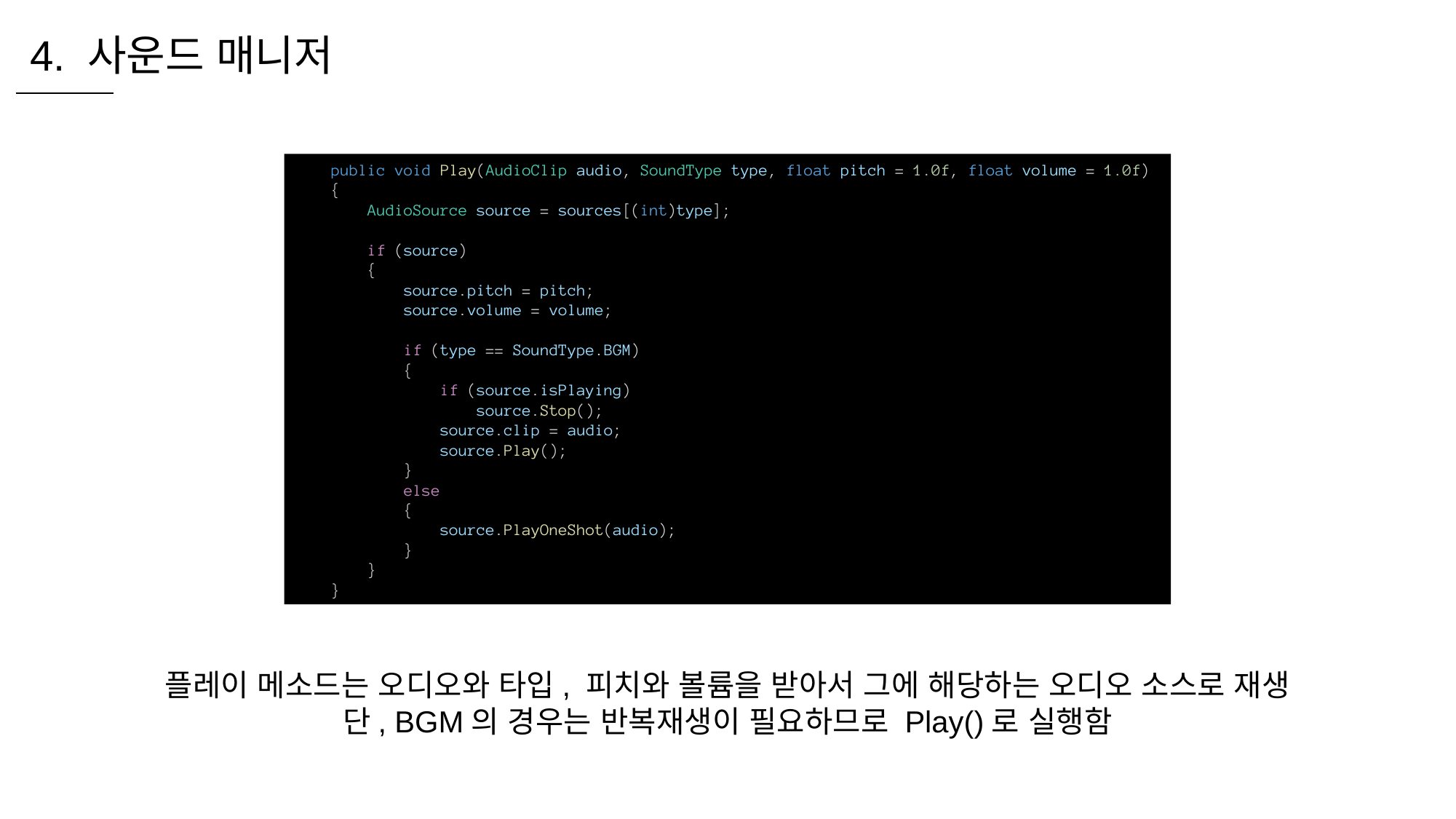

4. 사운드 매니저
    public void Play(AudioClip audio, SoundType type, float pitch = 1.0f, float volume = 1.0f)
    {
        AudioSource source = sources[(int)type];
        if (source)
        {
            source.pitch = pitch;
            source.volume = volume;
            if (type == SoundType.BGM)
            {
                if (source.isPlaying)
                    source.Stop();
                source.clip = audio;
                source.Play();
            }
            else
            {
                source.PlayOneShot(audio);
            }
        }
    }
플레이 메소드는 오디오와 타입, 피치와 볼륨을 받아서 그에 해당하는 오디오 소스로 재생
단, BGM의 경우는 반복재생이 필요하므로 Play()로 실행함